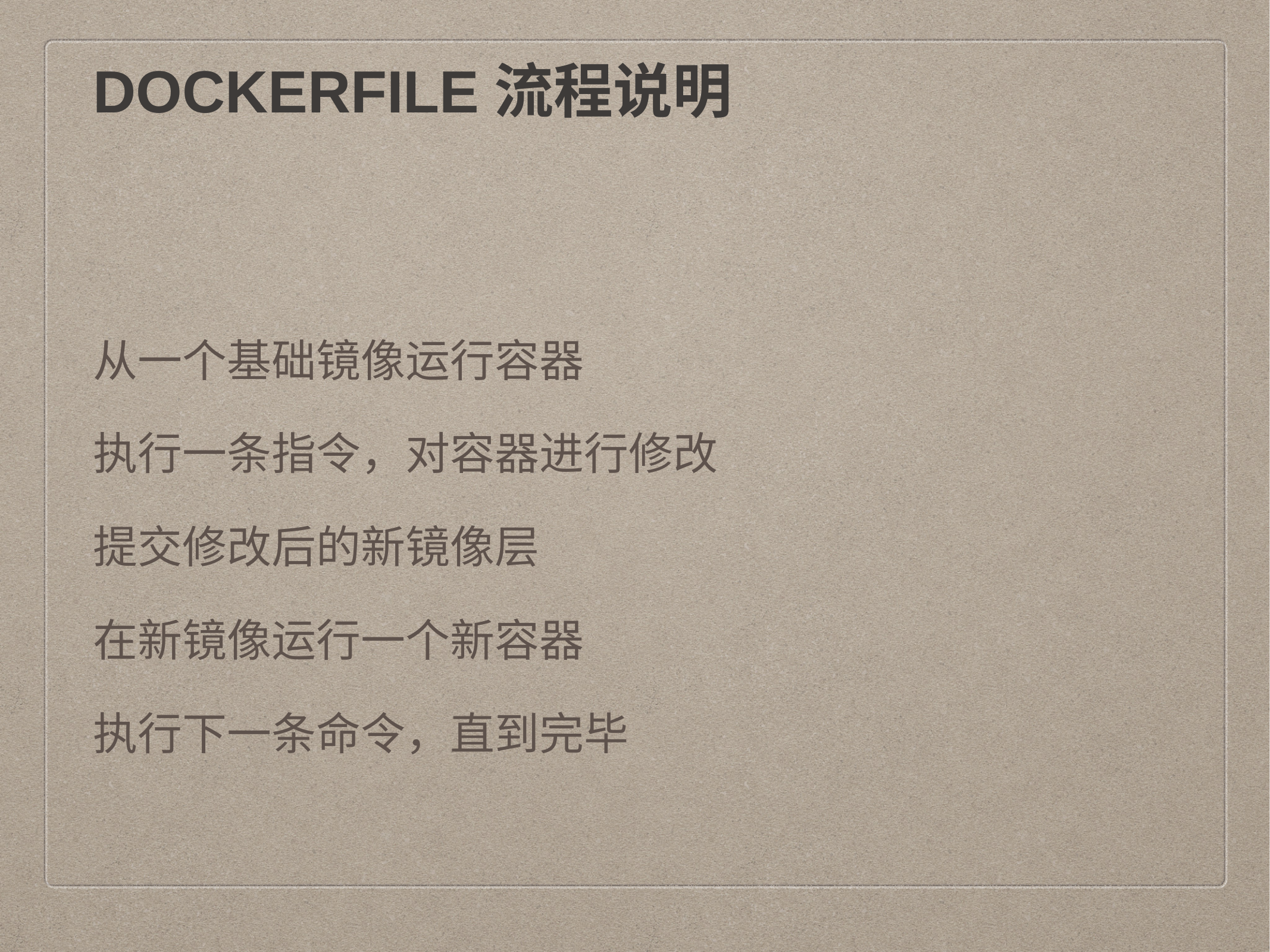

# DOCKERFILE流程说明
从一个基础镜像运行容器
执行一条指令，对容器进行修改
提交修改后的新镜像层
在新镜像运行一个新容器
执行下一条命令，直到完毕